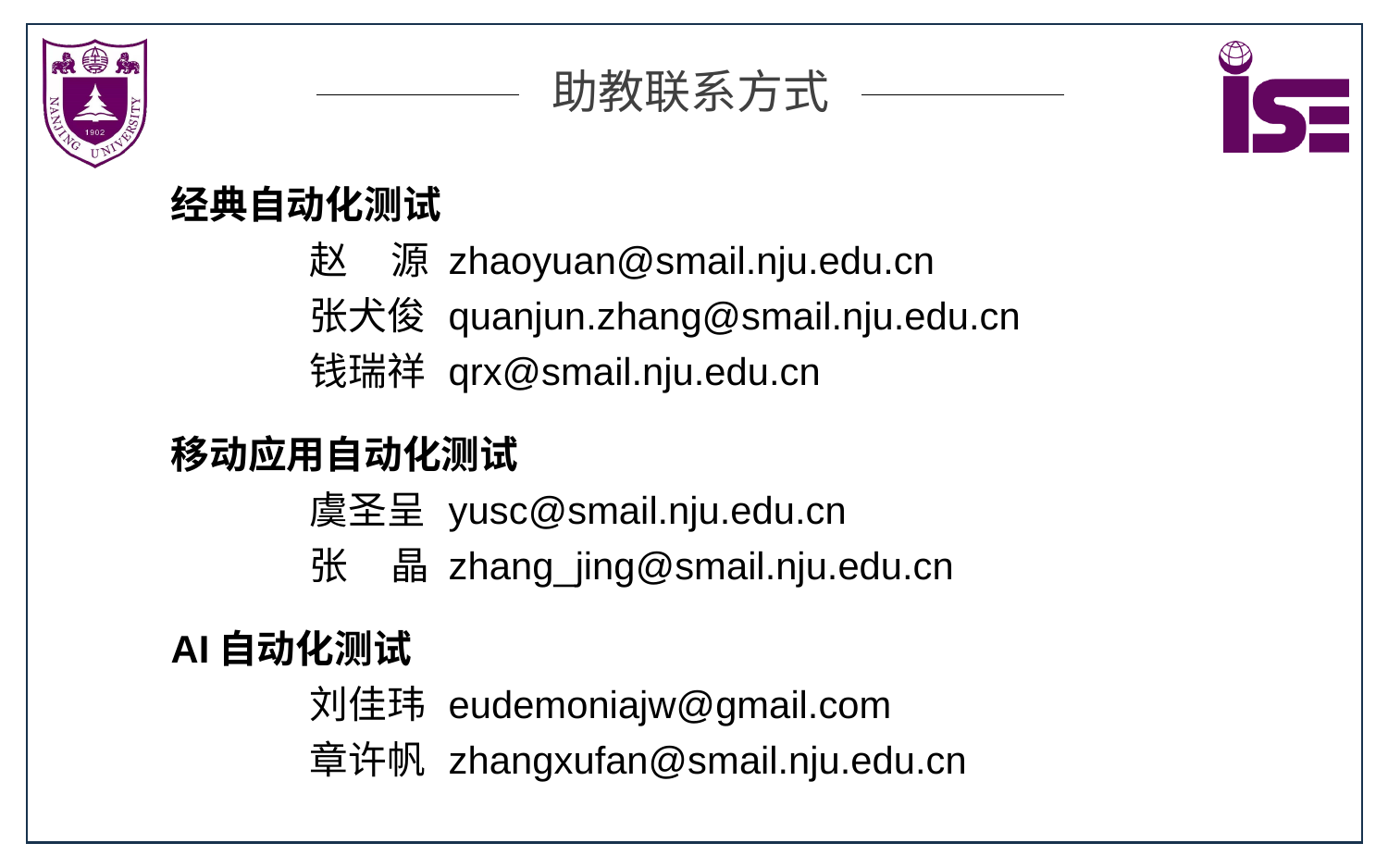

助教联系方式
经典自动化测试
	赵    源	zhaoyuan@smail.nju.edu.cn
	张犬俊 	quanjun.zhang@smail.nju.edu.cn
	钱瑞祥 	qrx@smail.nju.edu.cn

移动应用自动化测试
	虞圣呈 	yusc@smail.nju.edu.cn
	张    晶	zhang_jing@smail.nju.edu.cn

AI自动化测试
	刘佳玮	eudemoniajw@gmail.com
	章许帆	zhangxufan@smail.nju.edu.cn